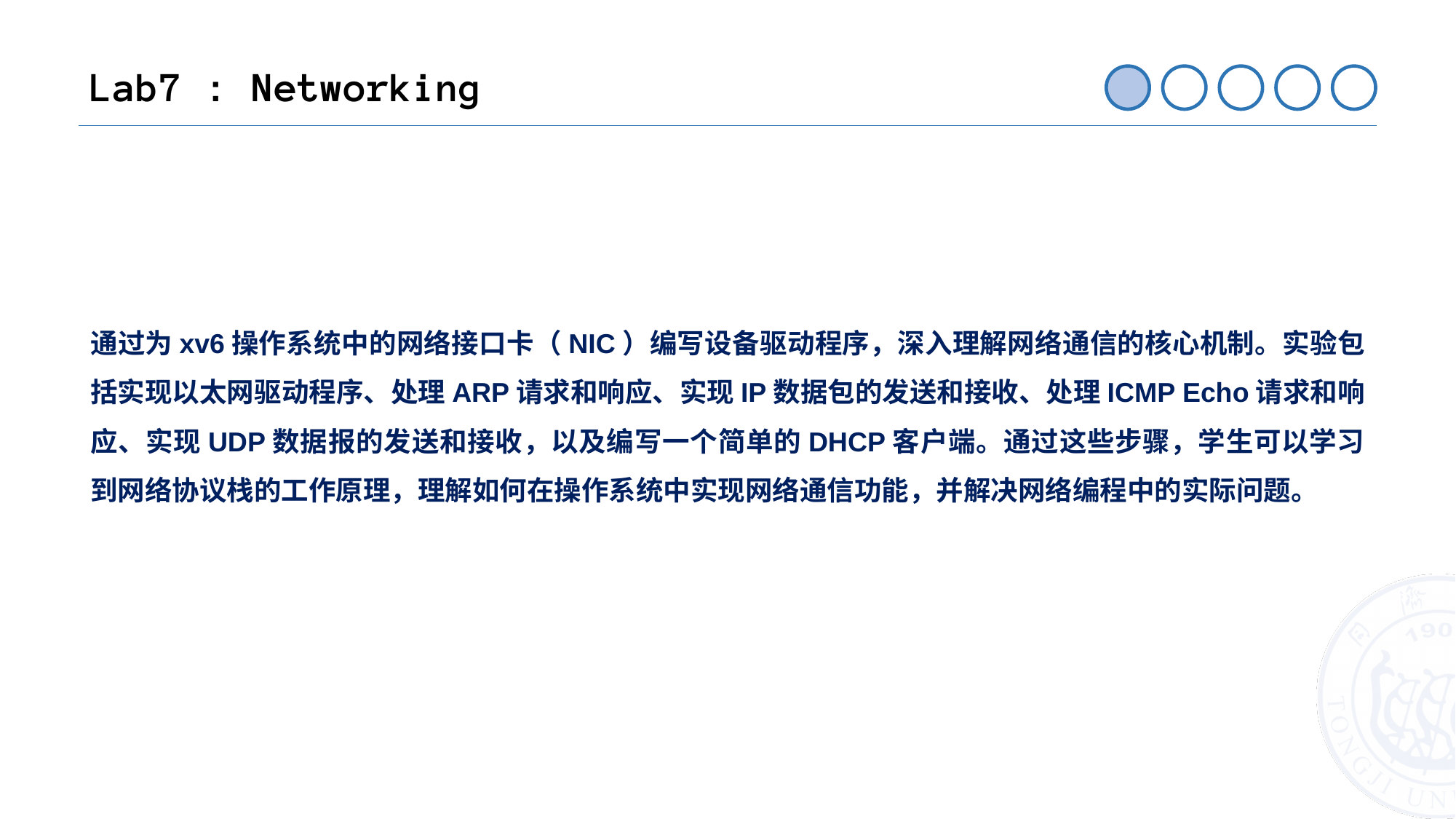

Lab7 : Networking

通过为xv6操作系统中的网络接口卡（NIC）编写设备驱动程序，深入理解网络通信的核心机制。实验包括实现以太网驱动程序、处理ARP请求和响应、实现IP数据包的发送和接收、处理ICMP Echo请求和响应、实现UDP数据报的发送和接收，以及编写一个简单的DHCP客户端。通过这些步骤，学生可以学习到网络协议栈的工作原理，理解如何在操作系统中实现网络通信功能，并解决网络编程中的实际问题。